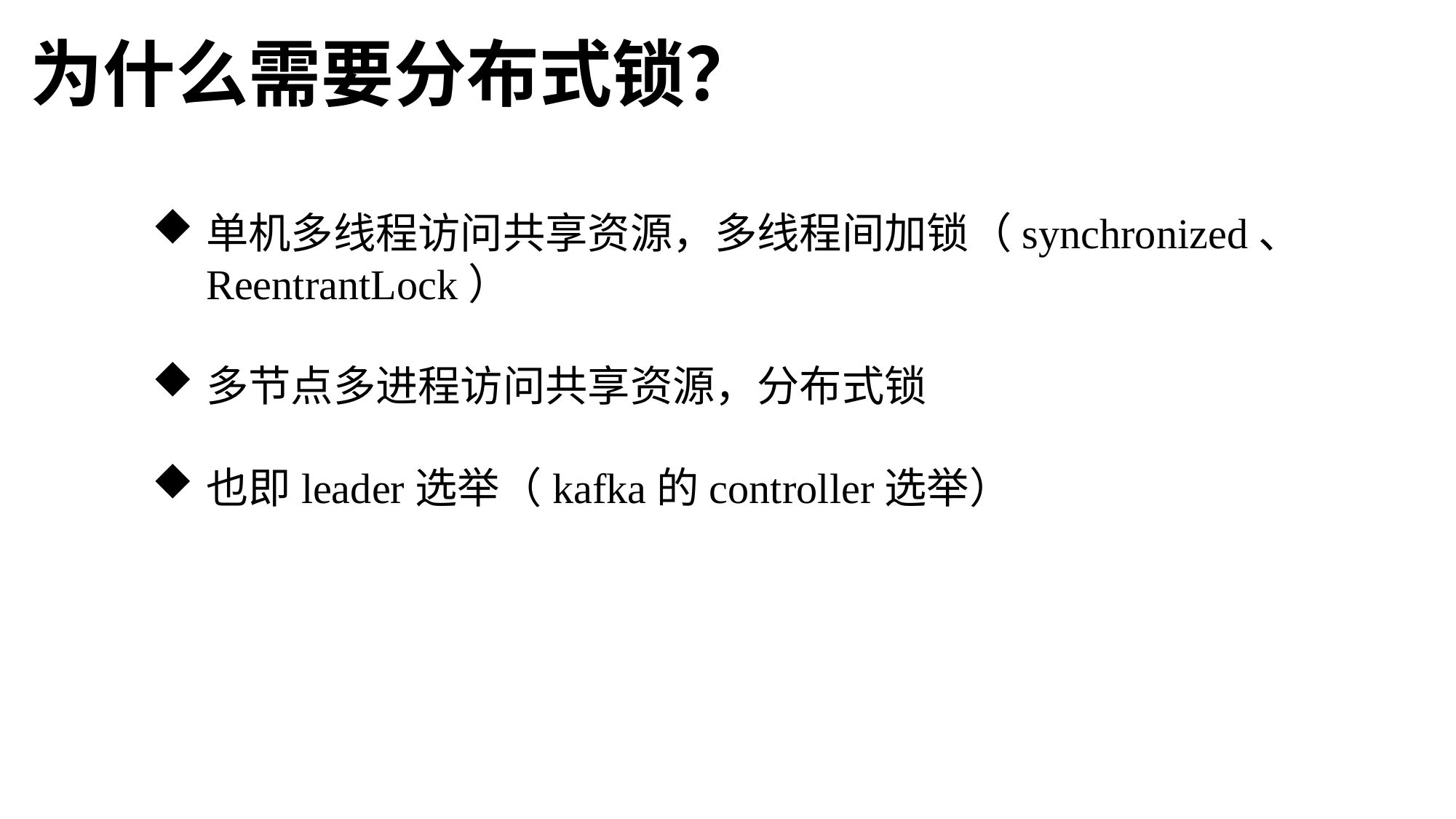

为什么需要分布式锁？
单机多线程访问共享资源，多线程间加锁（synchronized、ReentrantLock）

多节点多进程访问共享资源，分布式锁

也即leader选举（kafka的controller选举）